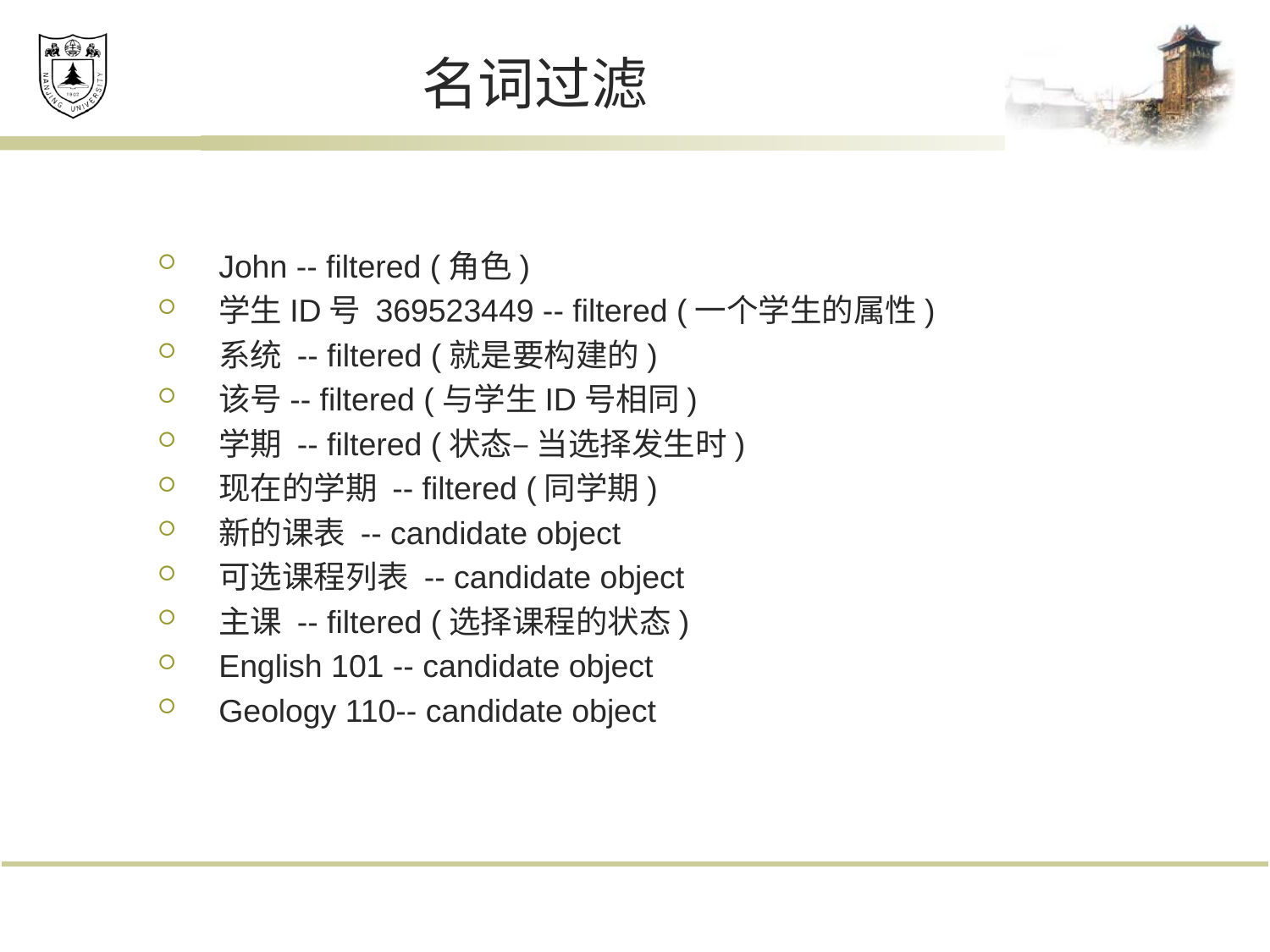

# 名词过滤
John -- filtered (角色)
学生ID号 369523449 -- filtered (一个学生的属性)
系统 -- filtered (就是要构建的)
该号-- filtered (与学生ID号相同)
学期 -- filtered (状态– 当选择发生时)
现在的学期 -- filtered (同学期)
新的课表 -- candidate object
可选课程列表 -- candidate object
主课 -- filtered (选择课程的状态)
English 101 -- candidate object
Geology 110-- candidate object